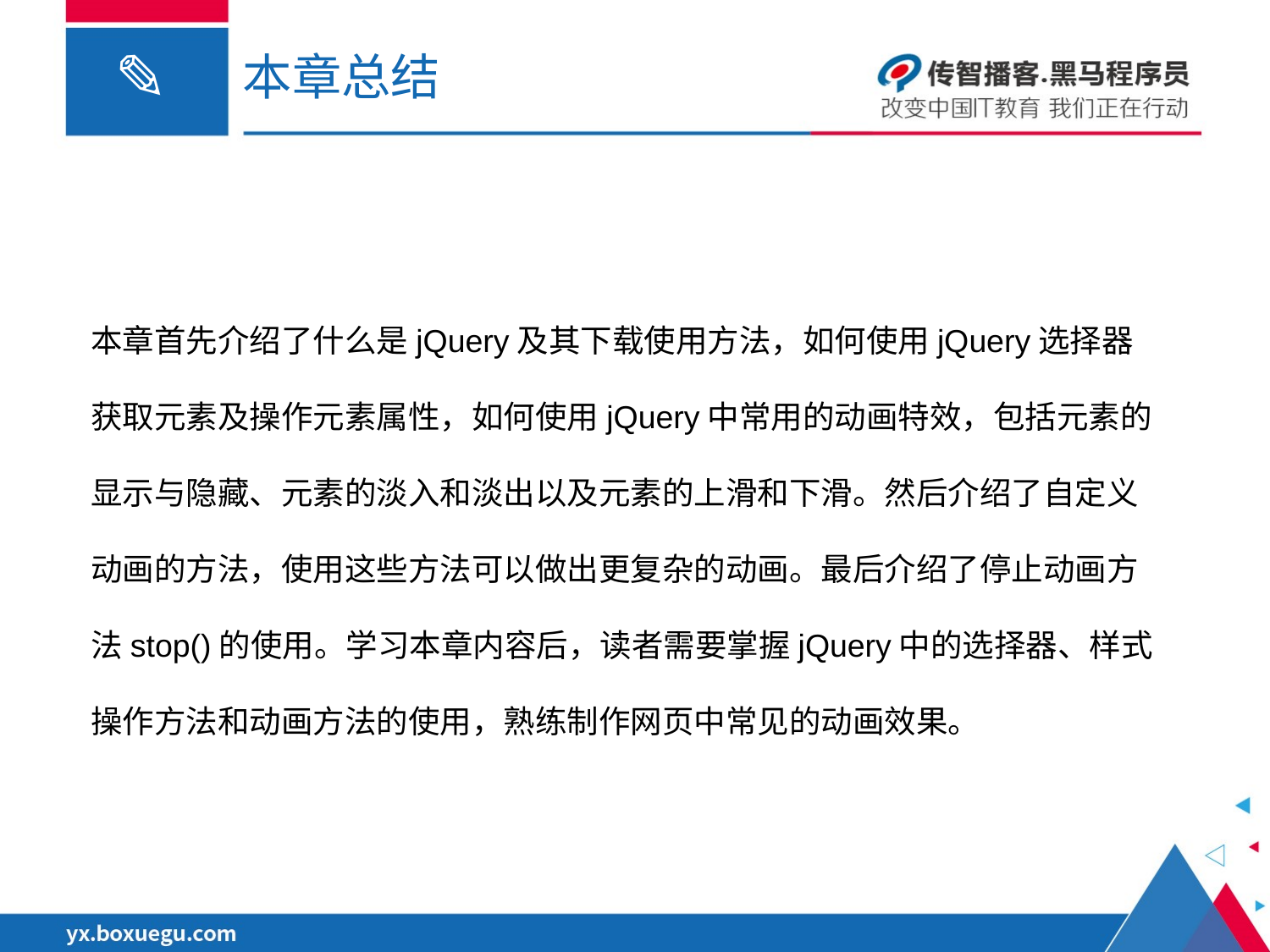

# 本章总结
本章首先介绍了什么是jQuery及其下载使用方法，如何使用jQuery选择器获取元素及操作元素属性，如何使用jQuery中常用的动画特效，包括元素的显示与隐藏、元素的淡入和淡出以及元素的上滑和下滑。然后介绍了自定义动画的方法，使用这些方法可以做出更复杂的动画。最后介绍了停止动画方法stop()的使用。学习本章内容后，读者需要掌握jQuery中的选择器、样式操作方法和动画方法的使用，熟练制作网页中常见的动画效果。